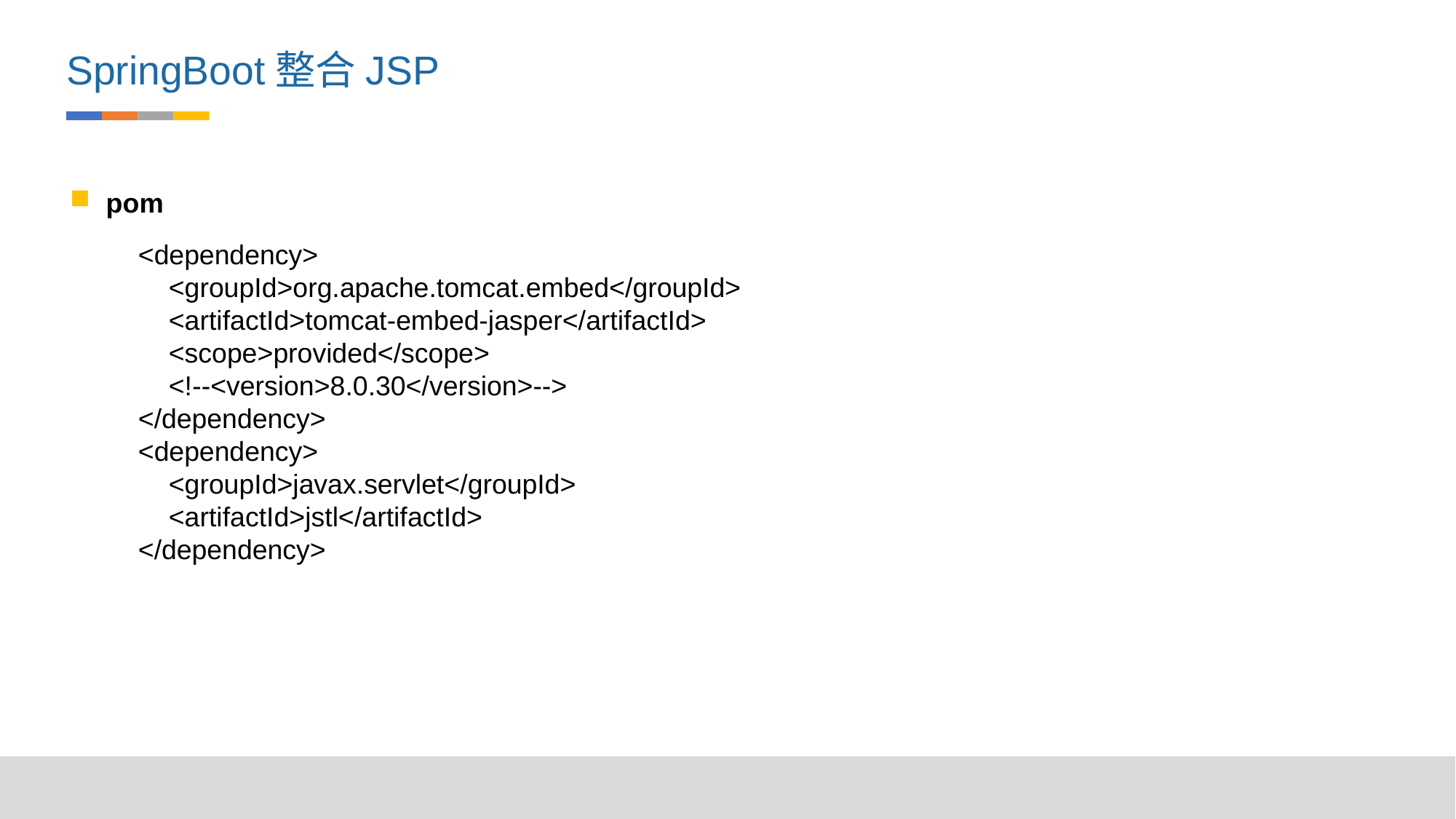

SpringBoot整合JSP

  pom
        <dependency>
            <groupId>org.apache.tomcat.embed</groupId>
            <artifactId>tomcat-embed-jasper</artifactId>
            <scope>provided</scope>
            <!--<version>8.0.30</version>-->
        </dependency>
        <dependency>
            <groupId>javax.servlet</groupId>
            <artifactId>jstl</artifactId>
        </dependency>